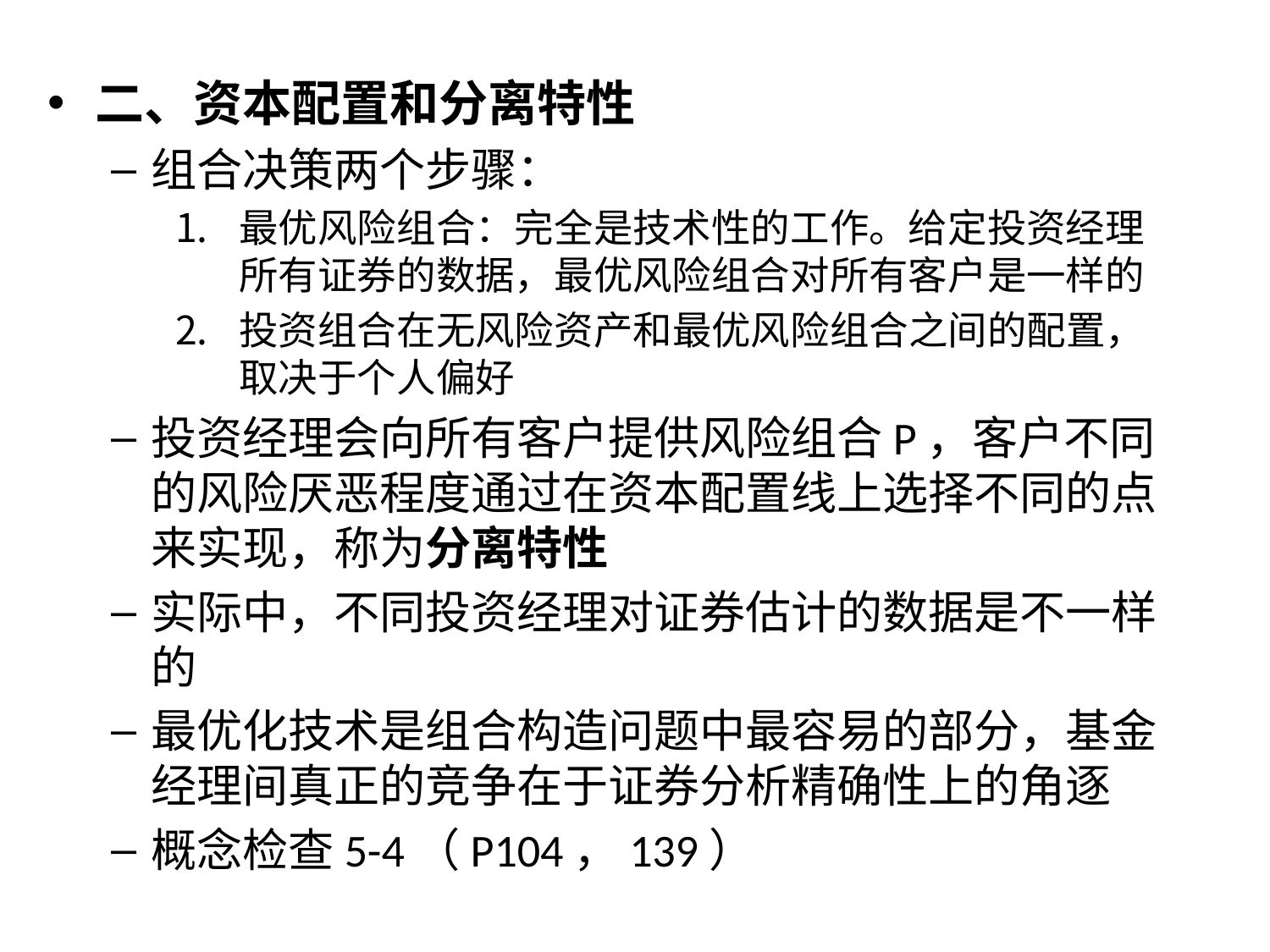

二、资本配置和分离特性
组合决策两个步骤：
最优风险组合：完全是技术性的工作。给定投资经理所有证券的数据，最优风险组合对所有客户是一样的
投资组合在无风险资产和最优风险组合之间的配置，取决于个人偏好
投资经理会向所有客户提供风险组合P，客户不同的风险厌恶程度通过在资本配置线上选择不同的点来实现，称为分离特性
实际中，不同投资经理对证券估计的数据是不一样的
最优化技术是组合构造问题中最容易的部分，基金经理间真正的竞争在于证券分析精确性上的角逐
概念检查5-4（P104，139）